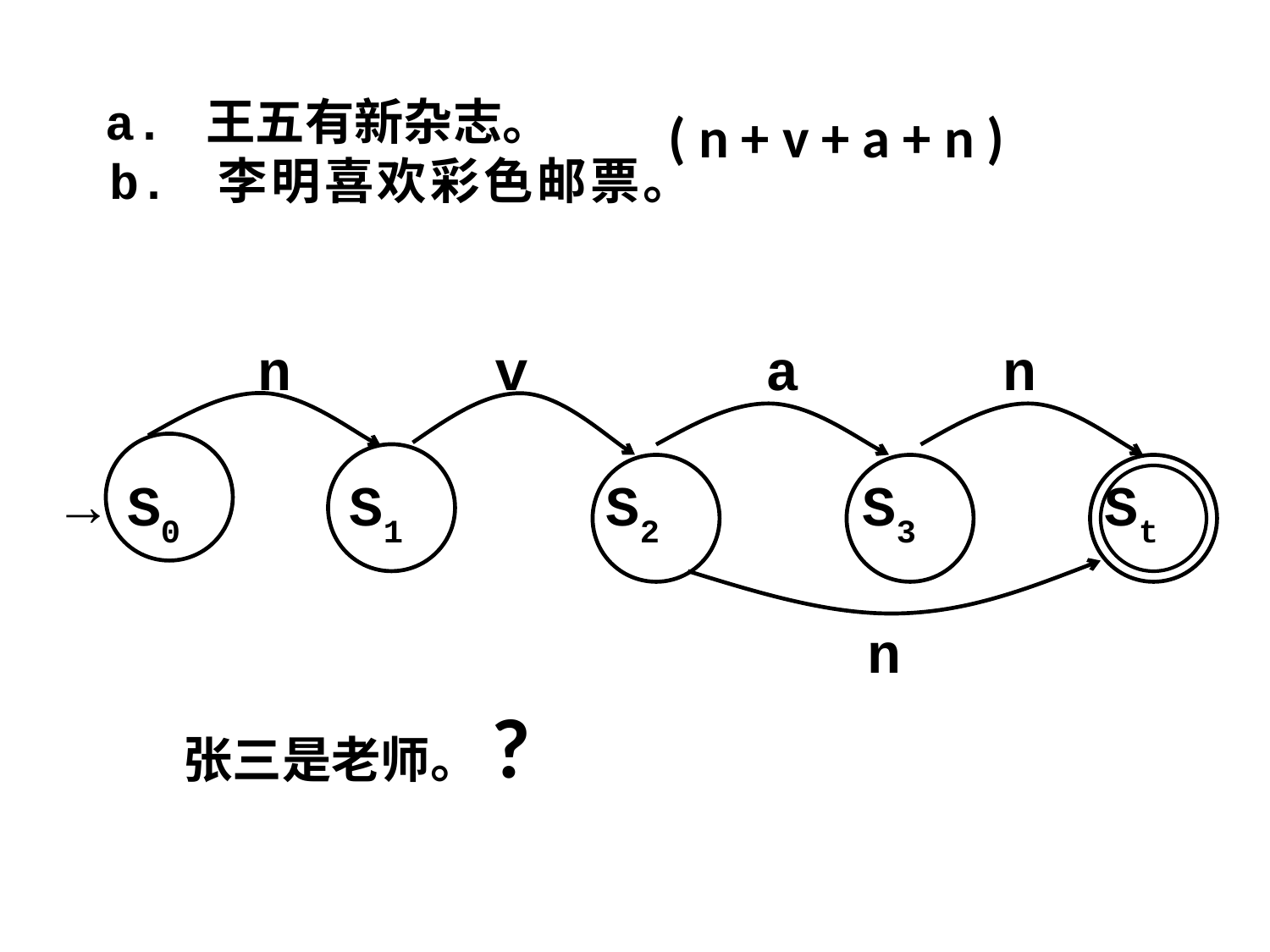

a. 王五有新杂志。
 b. 李明喜欢彩色邮票。
( n + v + a + n )
      n      v       a      n

→ S0     S1      S2      S3      St

                        n

 张三是老师。?